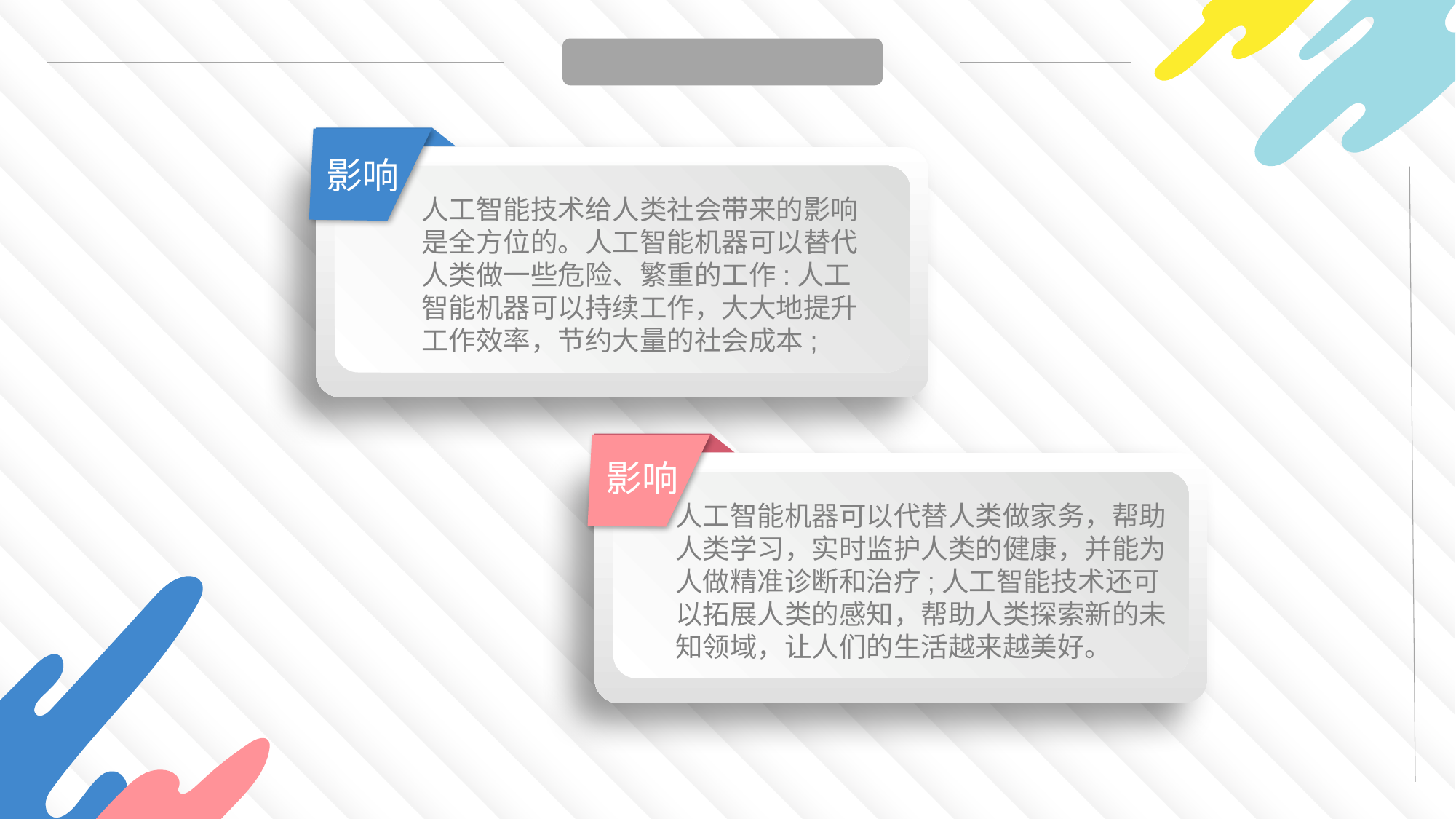

影响
人工智能技术给人类社会带来的影响是全方位的。人工智能机器可以替代人类做一些危险、繁重的工作:人工智能机器可以持续工作，大大地提升工作效率，节约大量的社会成本;

影响

人工智能机器可以代替人类做家务，帮助人类学习，实时监护人类的健康，并能为人做精准诊断和治疗;人工智能技术还可以拓展人类的感知，帮助人类探索新的未知领域，让人们的生活越来越美好。